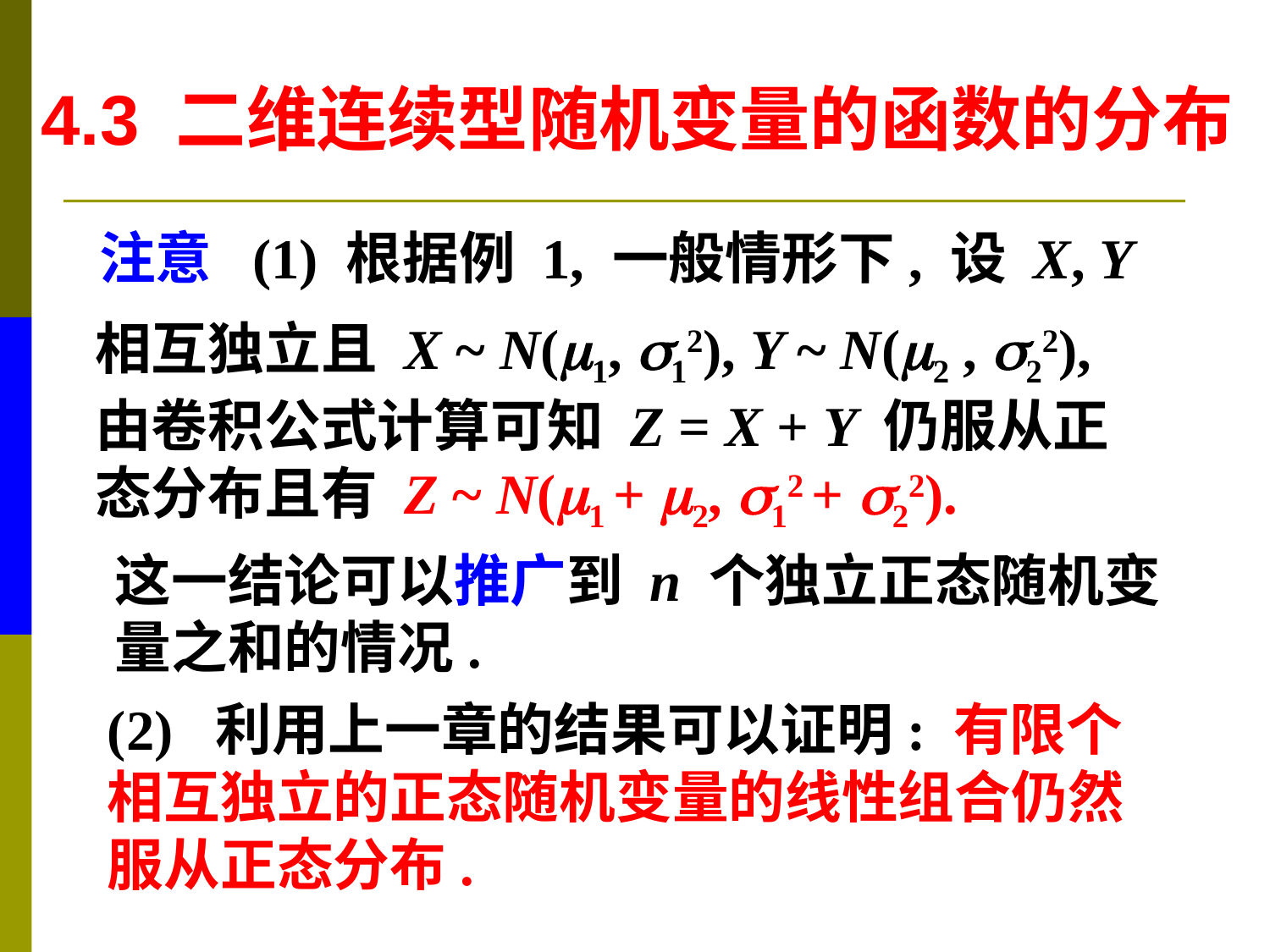

4.3 二维连续型随机变量的函数的分布
注意
(1) 根据例 1, 一般情形下, 设 X, Y
相互独立且 X ~ N(μ1, σ12), Y ~ N(μ2 , σ22),
由卷积公式计算可知 Z = X + Y 仍服从正
态分布且有 Z ~ N(μ1 + μ2, σ12 + σ22).
这一结论可以推广到 n 个独立正态随机变
量之和的情况.
(2)  利用上一章的结果可以证明: 有限个
相互独立的正态随机变量的线性组合仍然
服从正态分布.